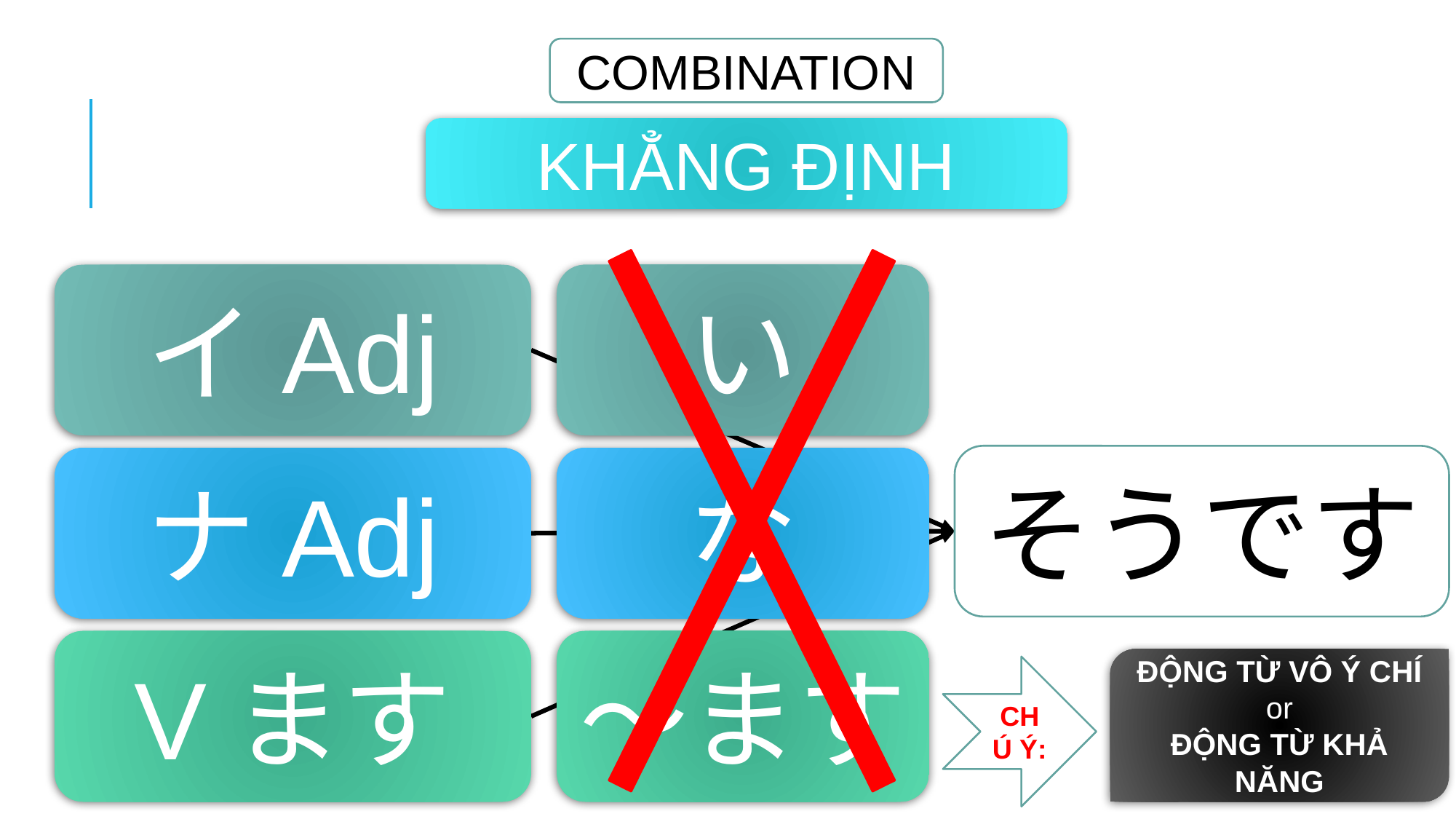

COMBINATION
KHẲNG ĐỊNH
イAdj
い
そうです
ナAdj
な
Vます
～ます
ĐỘNG TỪ VÔ Ý CHÍ
or
ĐỘNG TỪ KHẢ NĂNG
CHÚ Ý: